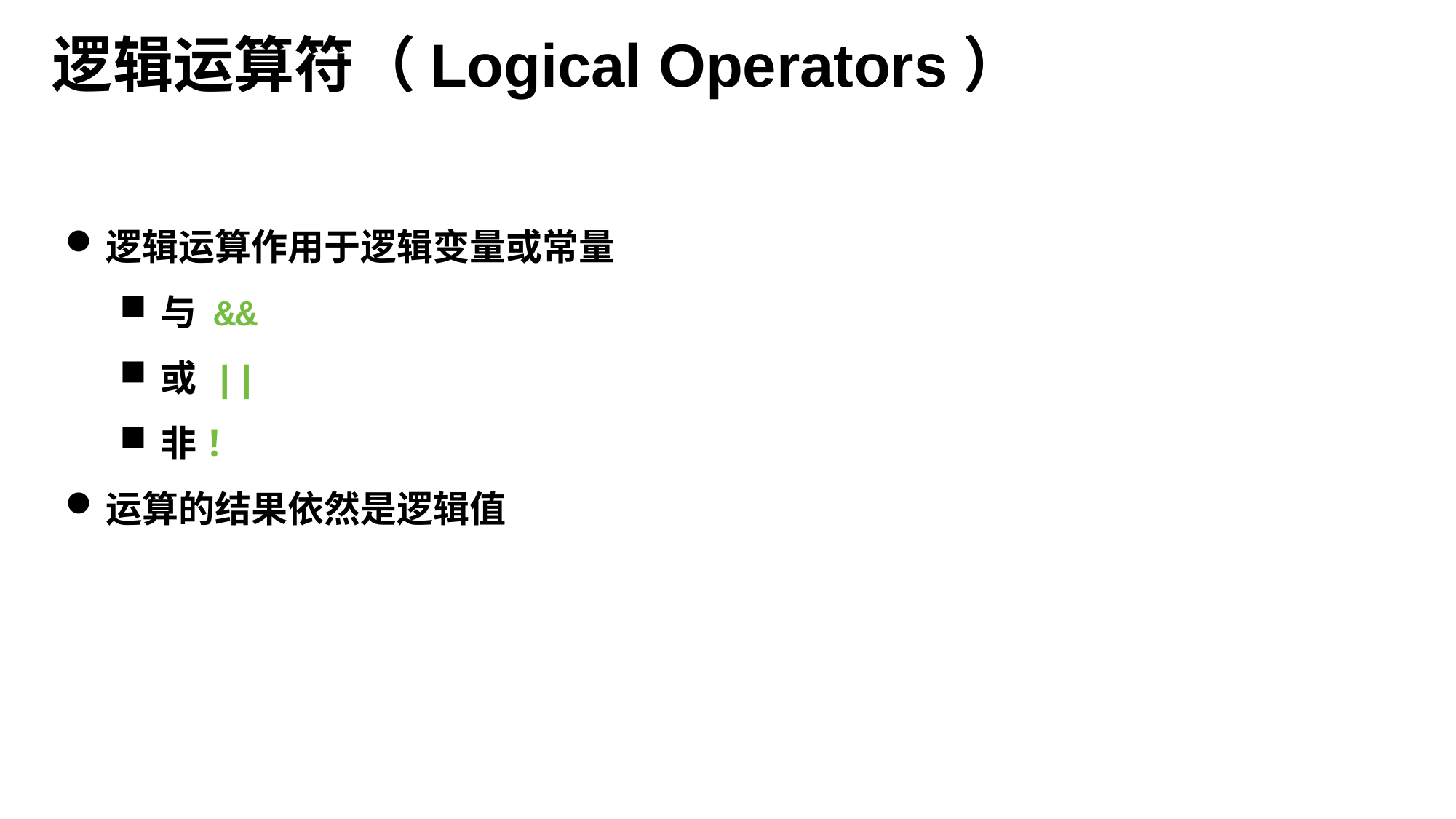

逻辑运算符（Logical Operators）
逻辑运算作用于逻辑变量或常量
与 &&
或 ||
非 ！
运算的结果依然是逻辑值
2017